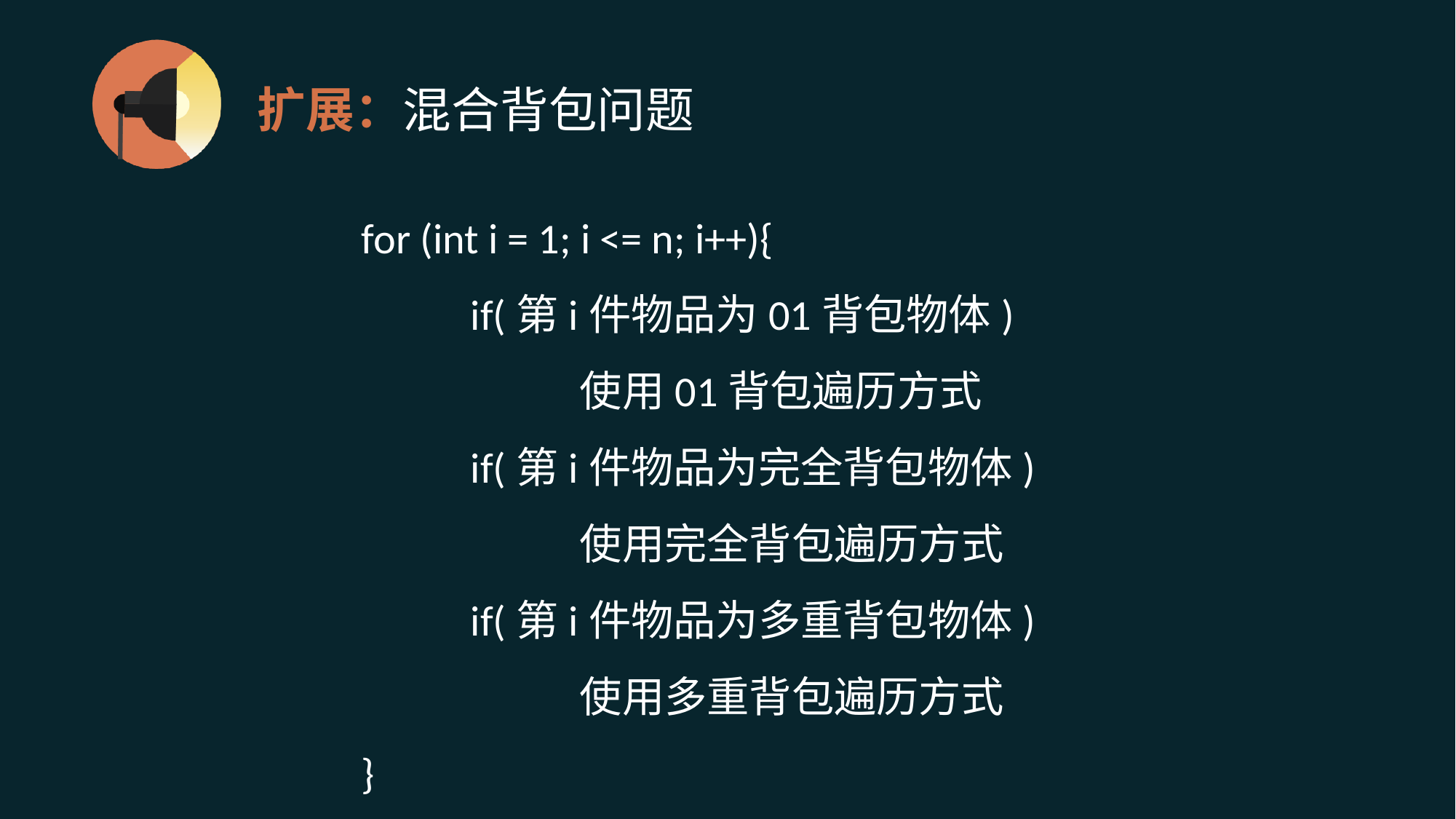

# 扩展：混合背包问题
for (int i = 1; i <= n; i++){
	if(第i件物品为01背包物体)
		使用01背包遍历方式
	if(第i件物品为完全背包物体)
		使用完全背包遍历方式
	if(第i件物品为多重背包物体)
		使用多重背包遍历方式
}